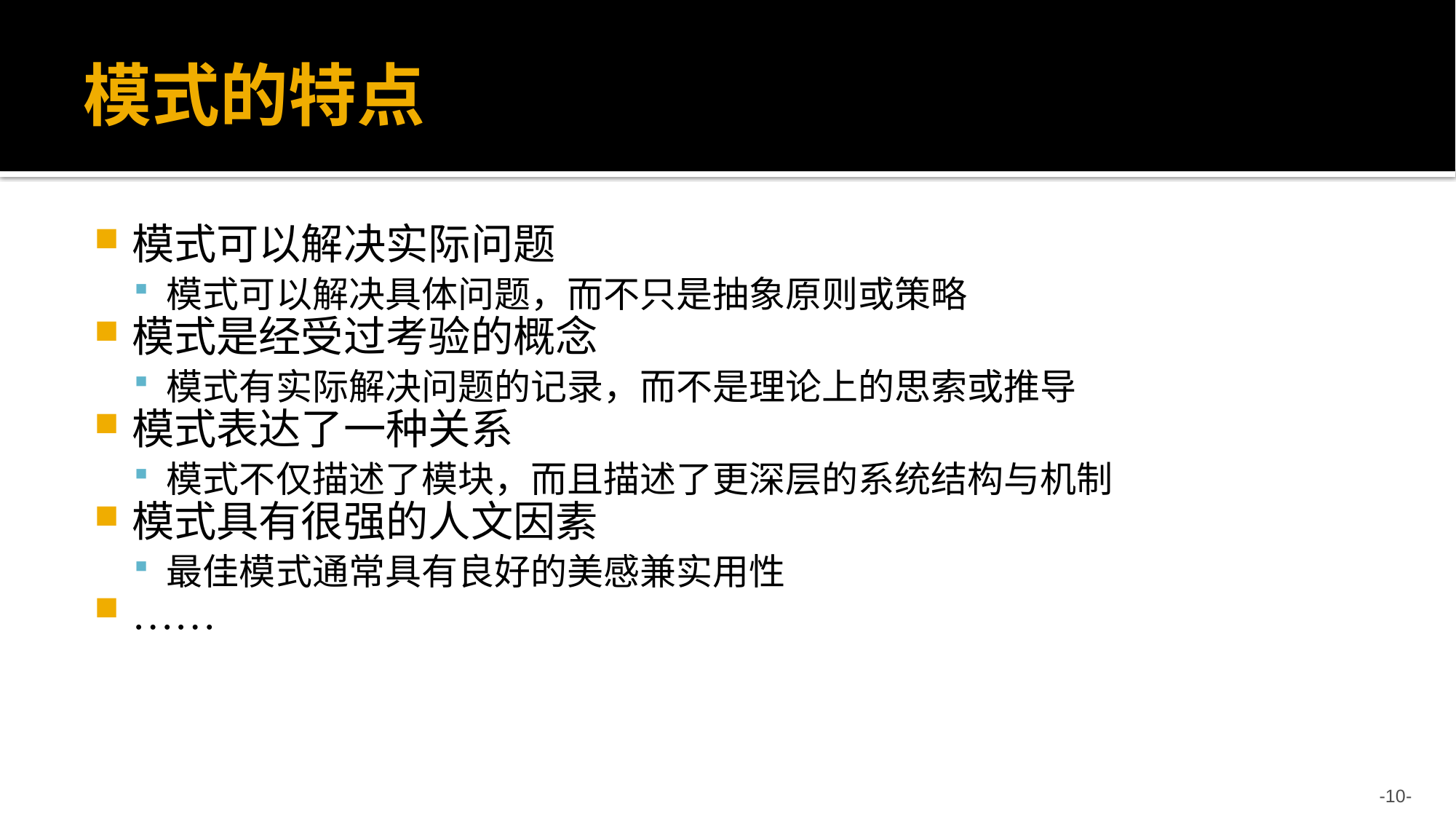

# 模式的特点
模式可以解决实际问题
模式可以解决具体问题，而不只是抽象原则或策略
模式是经受过考验的概念
模式有实际解决问题的记录，而不是理论上的思索或推导
模式表达了一种关系
模式不仅描述了模块，而且描述了更深层的系统结构与机制
模式具有很强的人文因素
最佳模式通常具有良好的美感兼实用性
……
-10-